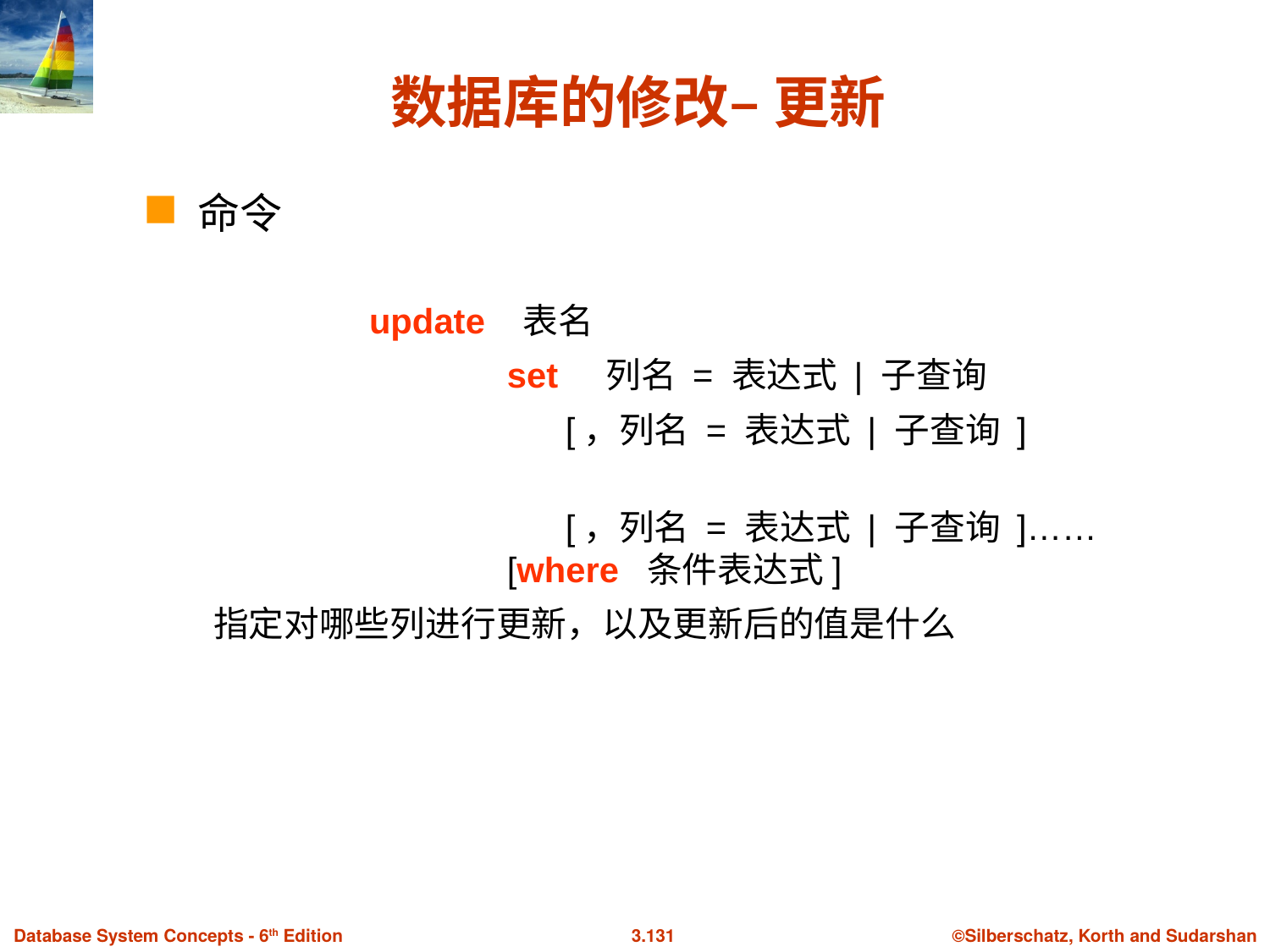

# 数据库的修改– 更新
命令

                update   表名
			set    列名 = 表达式 | 子查询
			      [，列名 = 表达式 | 子查询 ]
			      [，列名 = 表达式 | 子查询 ]……          		[where  条件表达式]
指定对哪些列进行更新，以及更新后的值是什么